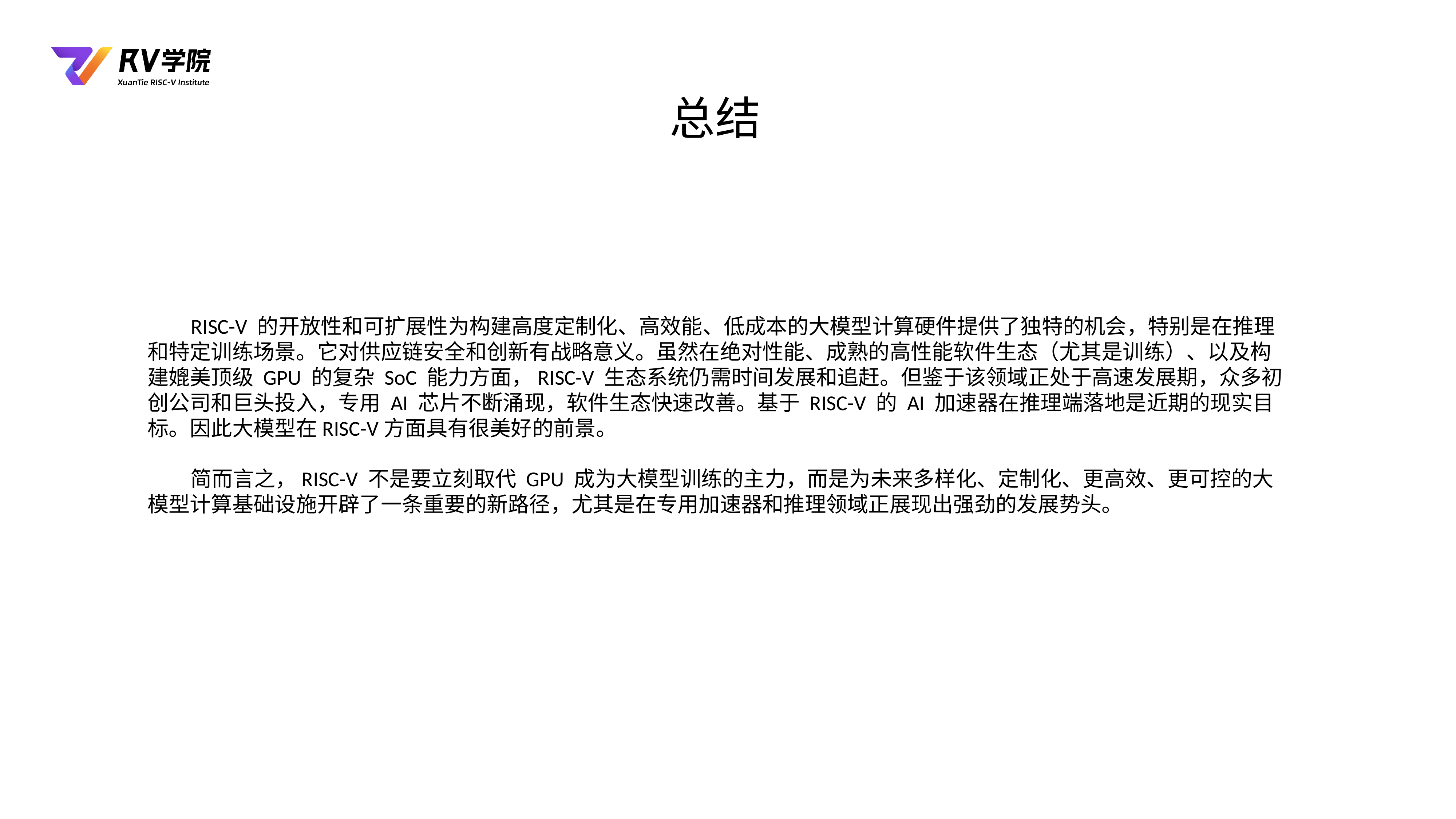

总结
         RISC-V 的开放性和可扩展性为构建高度定制化、高效能、低成本的大模型计算硬件提供了独特的机会，特别是在推理和特定训练场景。它对供应链安全和创新有战略意义。虽然在绝对性能、成熟的高性能软件生态（尤其是训练）、以及构建媲美顶级 GPU 的复杂 SoC 能力方面，RISC-V 生态系统仍需时间发展和追赶。但鉴于该领域正处于高速发展期，众多初创公司和巨头投入，专用 AI 芯片不断涌现，软件生态快速改善。基于 RISC-V 的 AI 加速器在推理端落地是近期的现实目标。因此大模型在RISC-V方面具有很美好的前景。

        简而言之，RISC-V 不是要立刻取代 GPU 成为大模型训练的主力，而是为未来多样化、定制化、更高效、更可控的大模型计算基础设施开辟了一条重要的新路径，尤其是在专用加速器和推理领域正展现出强劲的发展势头。